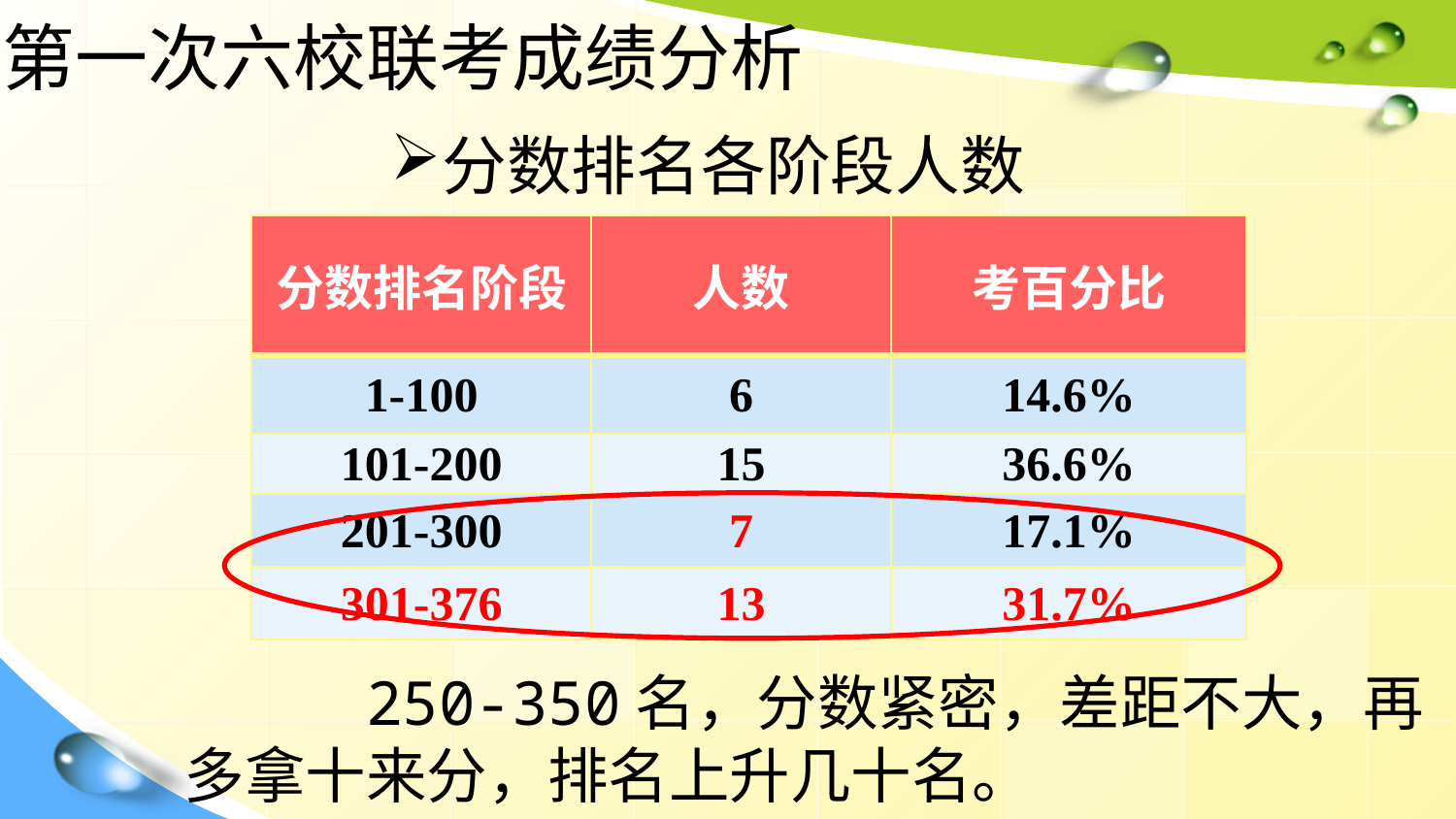

第一次六校联考成绩分析
分数排名各阶段人数
| 分数排名阶段 | 人数 | 考百分比 |
| --- | --- | --- |
| 1-100 | 6 | 14.6% |
| 101-200 | 15 | 36.6% |
| 201-300 | 7 | 17.1% |
| 301-376 | 13 | 31.7% |

     250-350名，分数紧密，差距不大，再多拿十来分，排名上升几十名。